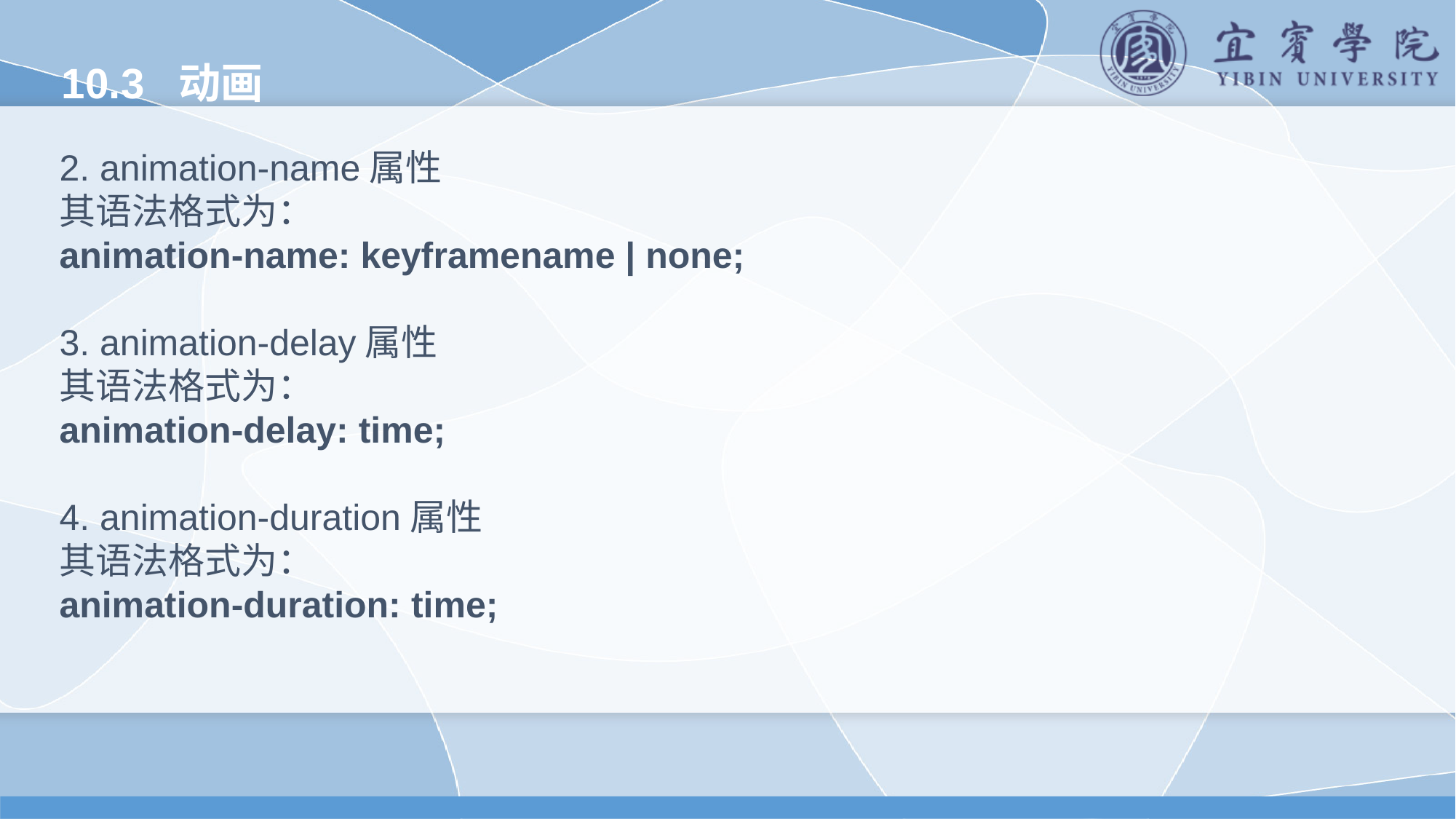

10.3  动画
2. animation-name属性
其语法格式为：
animation-name: keyframename | none;

3. animation-delay属性
其语法格式为：
animation-delay: time;

4. animation-duration属性
其语法格式为：
animation-duration: time;